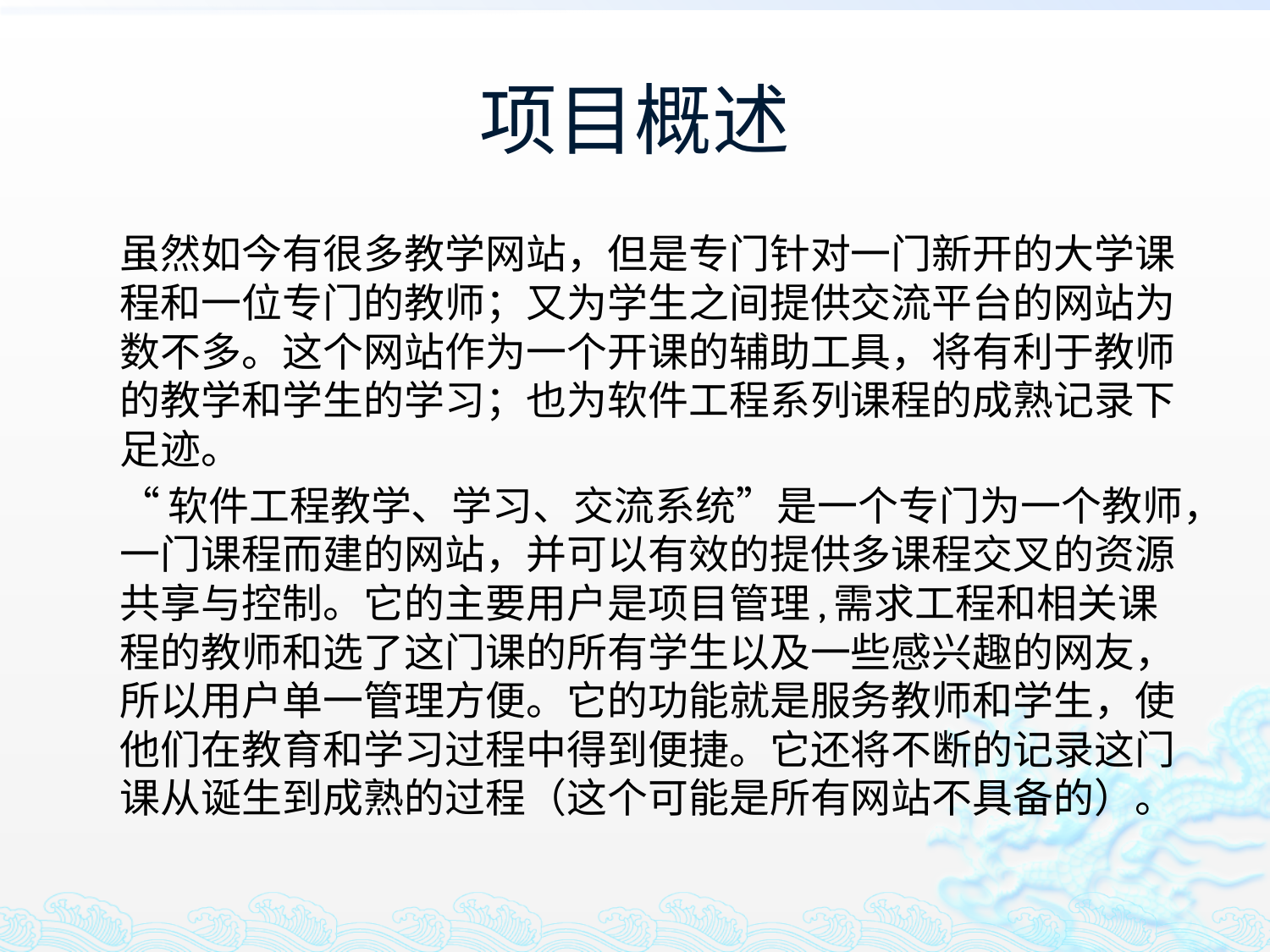

# 项目概述
		虽然如今有很多教学网站，但是专门针对一门新开的大学课程和一位专门的教师；又为学生之间提供交流平台的网站为数不多。这个网站作为一个开课的辅助工具，将有利于教师的教学和学生的学习；也为软件工程系列课程的成熟记录下足迹。
		“软件工程教学、学习、交流系统”是一个专门为一个教师，一门课程而建的网站，并可以有效的提供多课程交叉的资源共享与控制。它的主要用户是项目管理,需求工程和相关课程的教师和选了这门课的所有学生以及一些感兴趣的网友，所以用户单一管理方便。它的功能就是服务教师和学生，使他们在教育和学习过程中得到便捷。它还将不断的记录这门课从诞生到成熟的过程（这个可能是所有网站不具备的）。